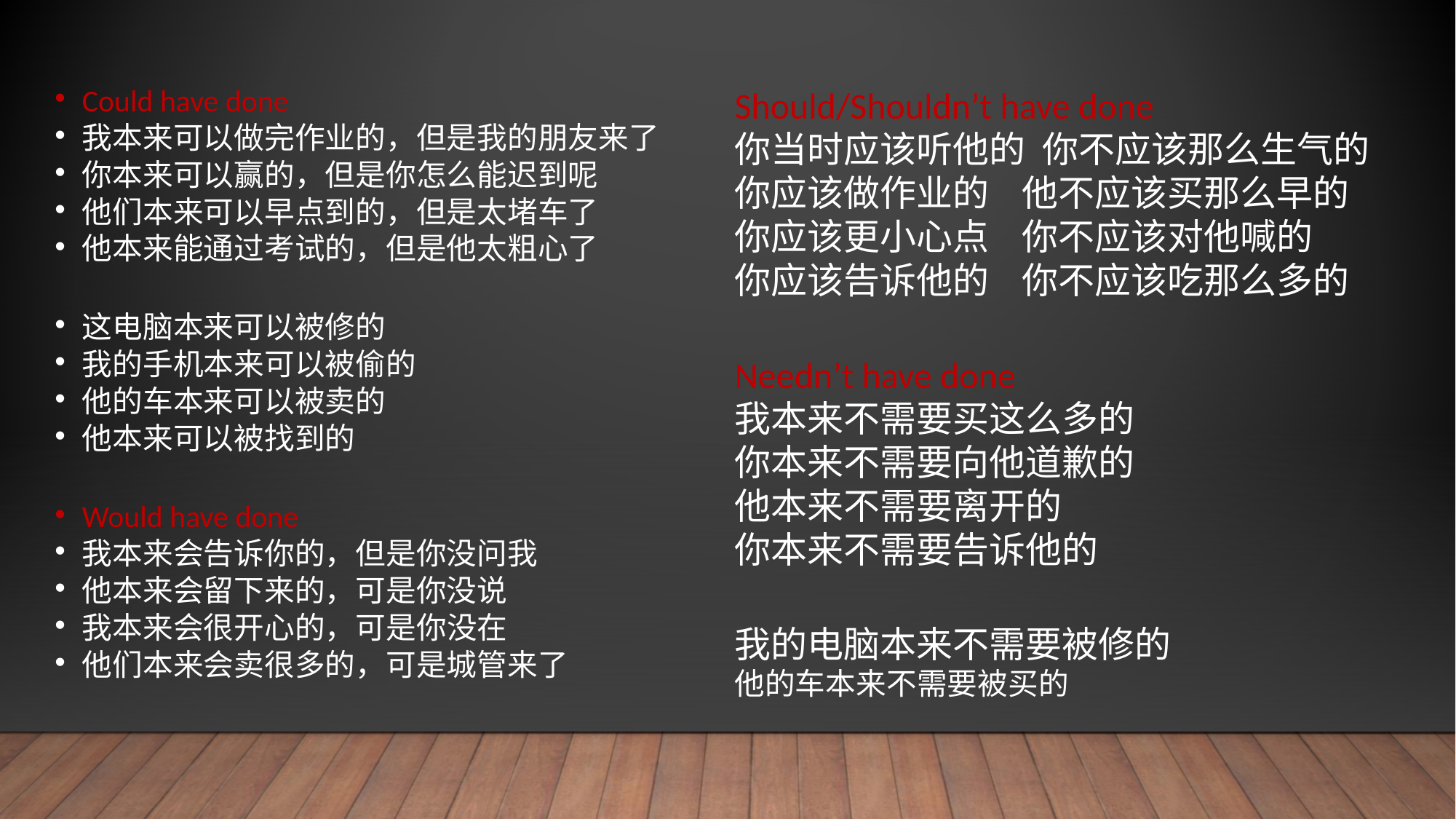

Should/Shouldn’t have done
你当时应该听他的  你不应该那么生气的
你应该做作业的    他不应该买那么早的
你应该更小心点    你不应该对他喊的
你应该告诉他的    你不应该吃那么多的

Needn’t have done
我本来不需要买这么多的
你本来不需要向他道歉的
他本来不需要离开的
你本来不需要告诉他的

我的电脑本来不需要被修的
他的车本来不需要被买的
Could have done
我本来可以做完作业的，但是我的朋友来了
你本来可以赢的，但是你怎么能迟到呢
他们本来可以早点到的，但是太堵车了
他本来能通过考试的，但是他太粗心了

这电脑本来可以被修的
我的手机本来可以被偷的
他的车本来可以被卖的
他本来可以被找到的

Would have done
我本来会告诉你的，但是你没问我
他本来会留下来的，可是你没说
我本来会很开心的，可是你没在
他们本来会卖很多的，可是城管来了